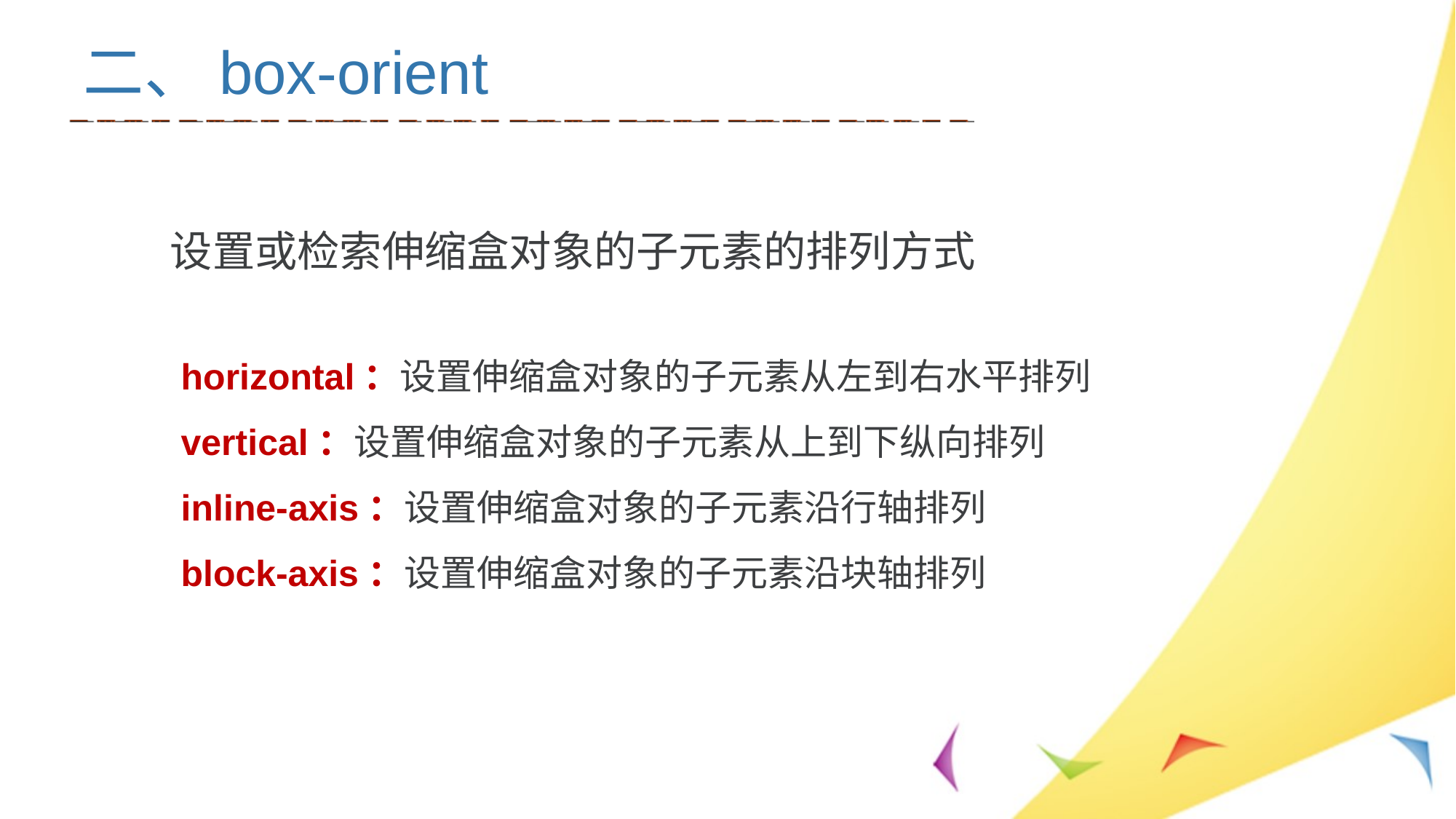

# 二、box-orient
设置或检索伸缩盒对象的子元素的排列方式
horizontal：设置伸缩盒对象的子元素从左到右水平排列
vertical：设置伸缩盒对象的子元素从上到下纵向排列
inline-axis：设置伸缩盒对象的子元素沿行轴排列
block-axis：设置伸缩盒对象的子元素沿块轴排列